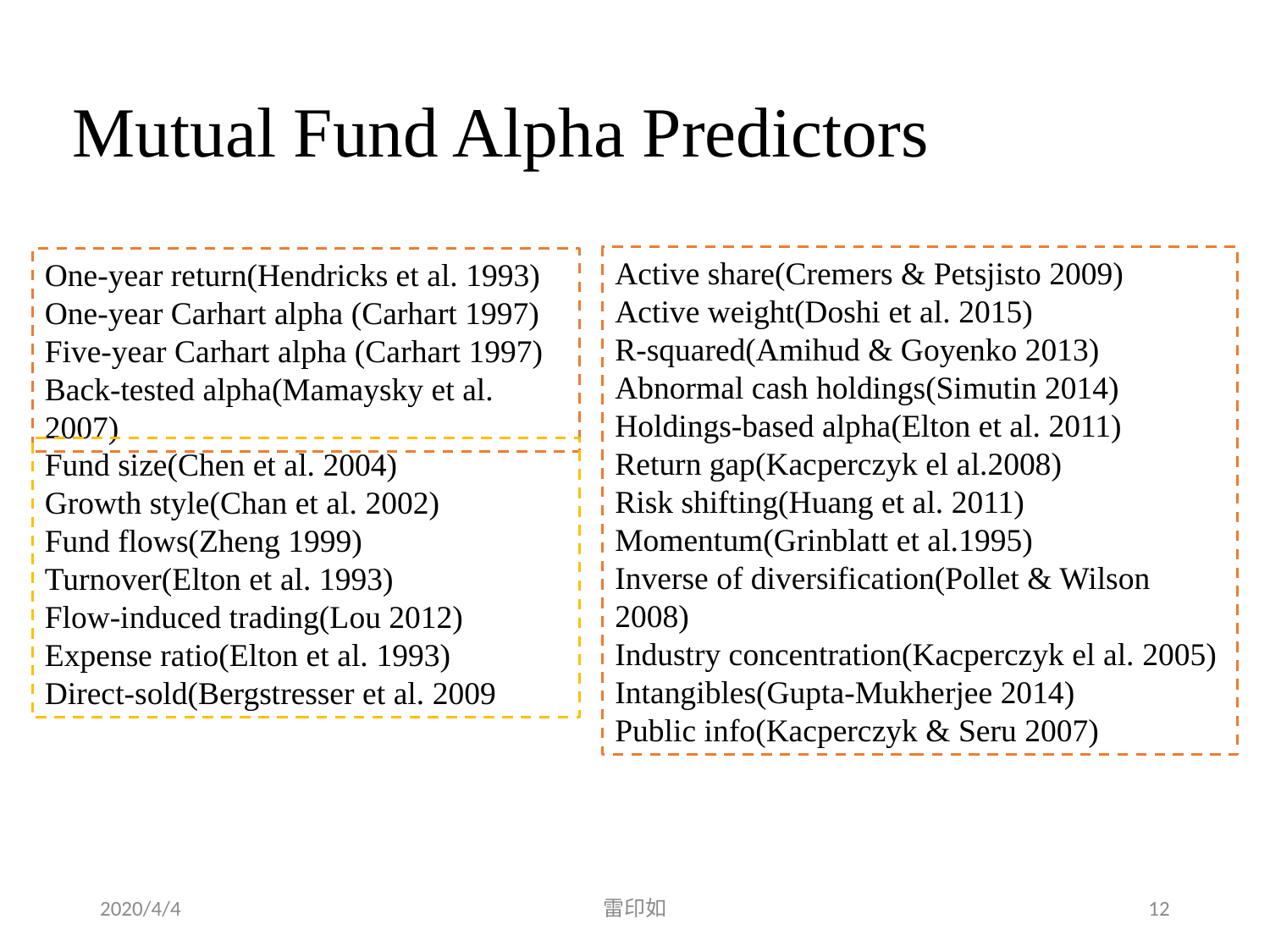

# Mutual Fund Alpha Predictors
Active share(Cremers & Petsjisto 2009)
Active weight(Doshi et al. 2015)
R-squared(Amihud & Goyenko 2013)
Abnormal cash holdings(Simutin 2014)
Holdings-based alpha(Elton et al. 2011)
Return gap(Kacperczyk el al.2008)
Risk shifting(Huang et al. 2011)
Momentum(Grinblatt et al.1995)
Inverse of diversification(Pollet & Wilson 2008)
Industry concentration(Kacperczyk el al. 2005)
Intangibles(Gupta-Mukherjee 2014)
Public info(Kacperczyk & Seru 2007)
One-year return(Hendricks et al. 1993)
One-year Carhart alpha (Carhart 1997)
Five-year Carhart alpha (Carhart 1997)
Back-tested alpha(Mamaysky et al. 2007)

Fund size(Chen et al. 2004)
Growth style(Chan et al. 2002)
Fund flows(Zheng 1999)
Turnover(Elton et al. 1993)
Flow-induced trading(Lou 2012)
Expense ratio(Elton et al. 1993)
Direct-sold(Bergstresser et al. 2009
2020/4/4
雷印如
12